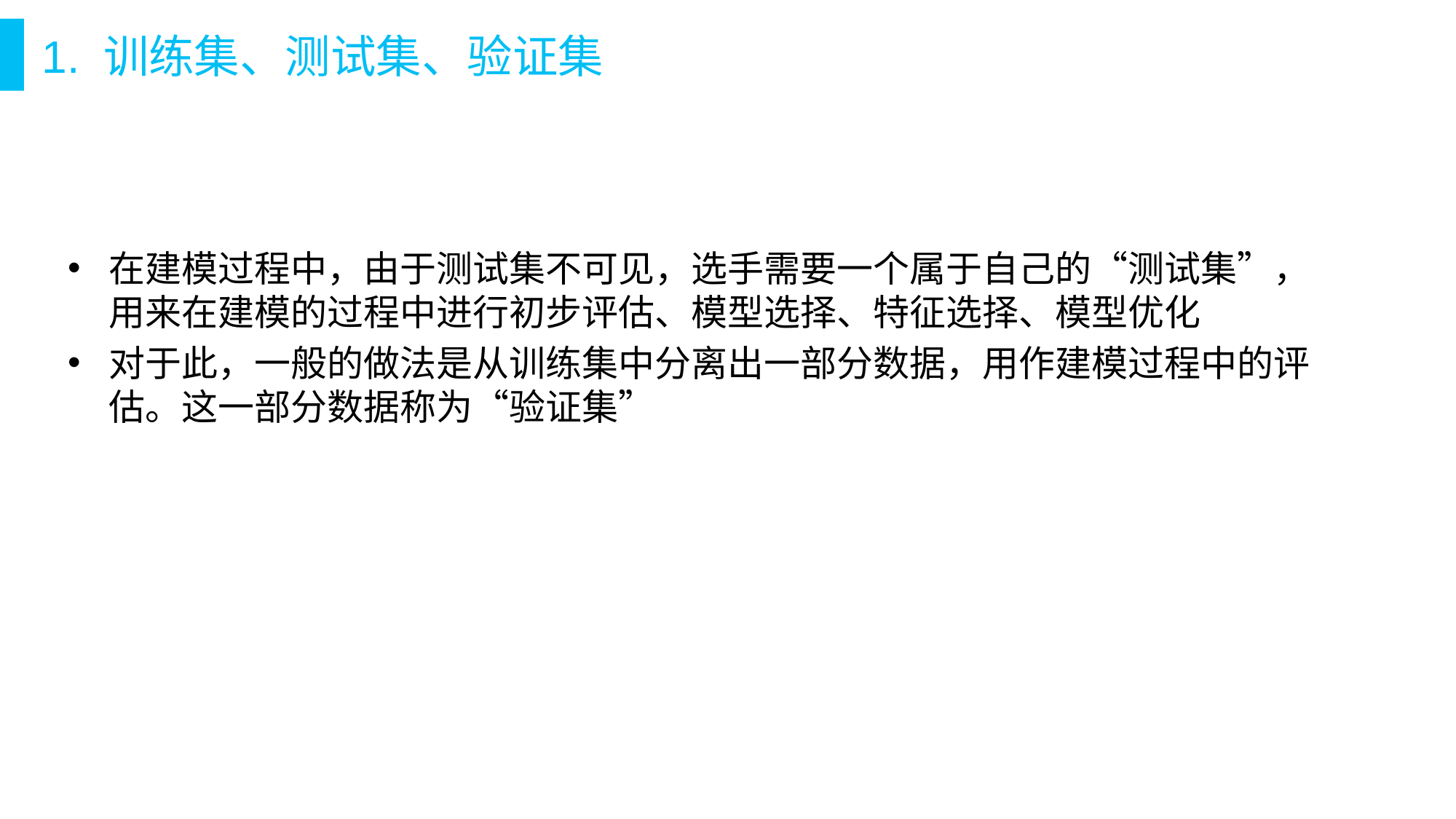

# 1. 训练集、测试集、验证集

在建模过程中，由于测试集不可见，选手需要一个属于自己的“测试集”，用来在建模的过程中进行初步评估、模型选择、特征选择、模型优化
对于此，一般的做法是从训练集中分离出一部分数据，用作建模过程中的评估。这一部分数据称为“验证集”